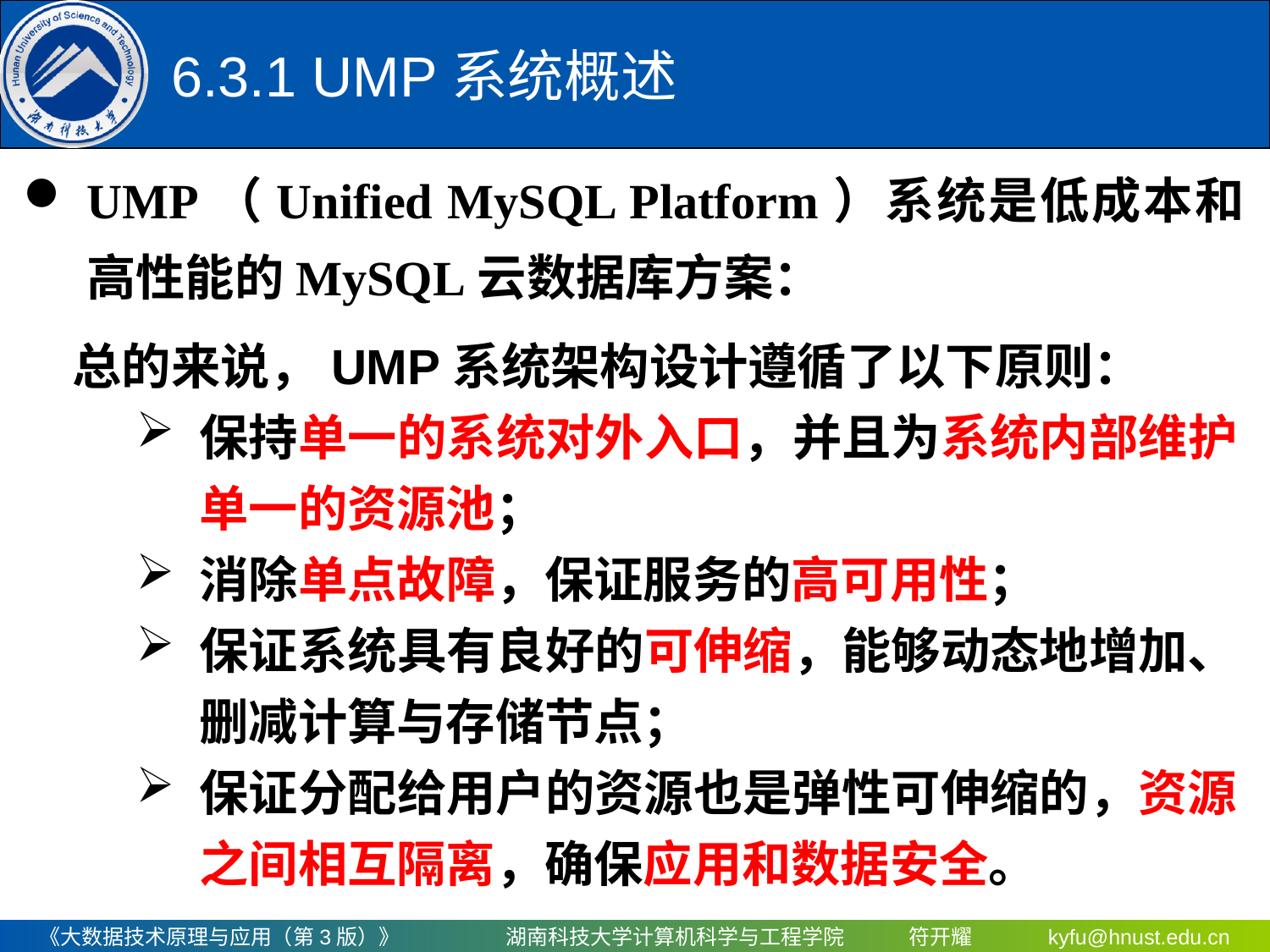

# 6.3.1 UMP系统概述
UMP（Unified MySQL Platform）系统是低成本和高性能的MySQL云数据库方案：
总的来说，UMP系统架构设计遵循了以下原则：
保持单一的系统对外入口，并且为系统内部维护单一的资源池；
消除单点故障，保证服务的高可用性；
保证系统具有良好的可伸缩，能够动态地增加、删减计算与存储节点；
保证分配给用户的资源也是弹性可伸缩的，资源之间相互隔离，确保应用和数据安全。